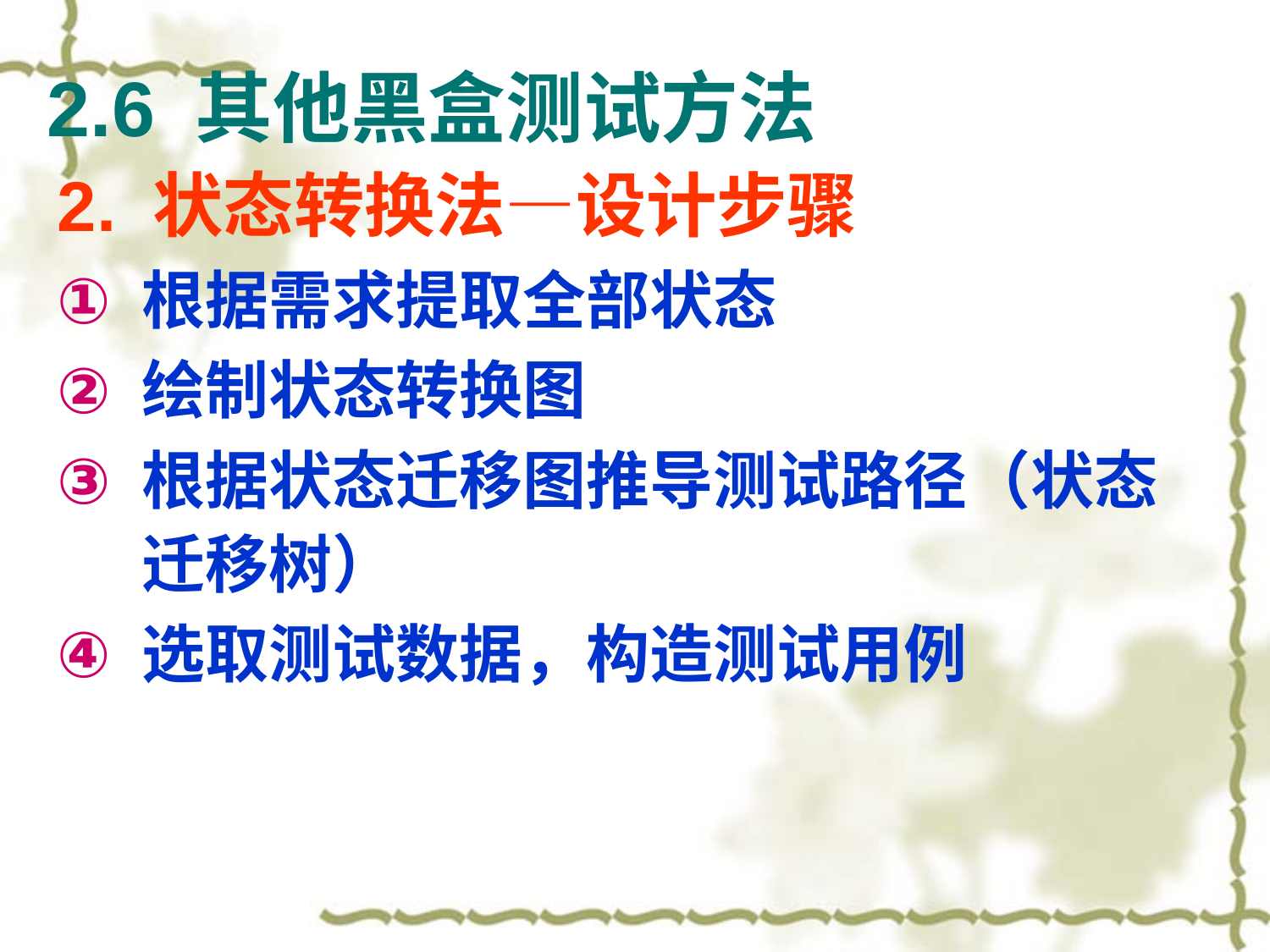

2.6 其他黑盒测试方法
2. 状态转换法—设计步骤
根据需求提取全部状态
绘制状态转换图
根据状态迁移图推导测试路径（状态迁移树）
选取测试数据，构造测试用例